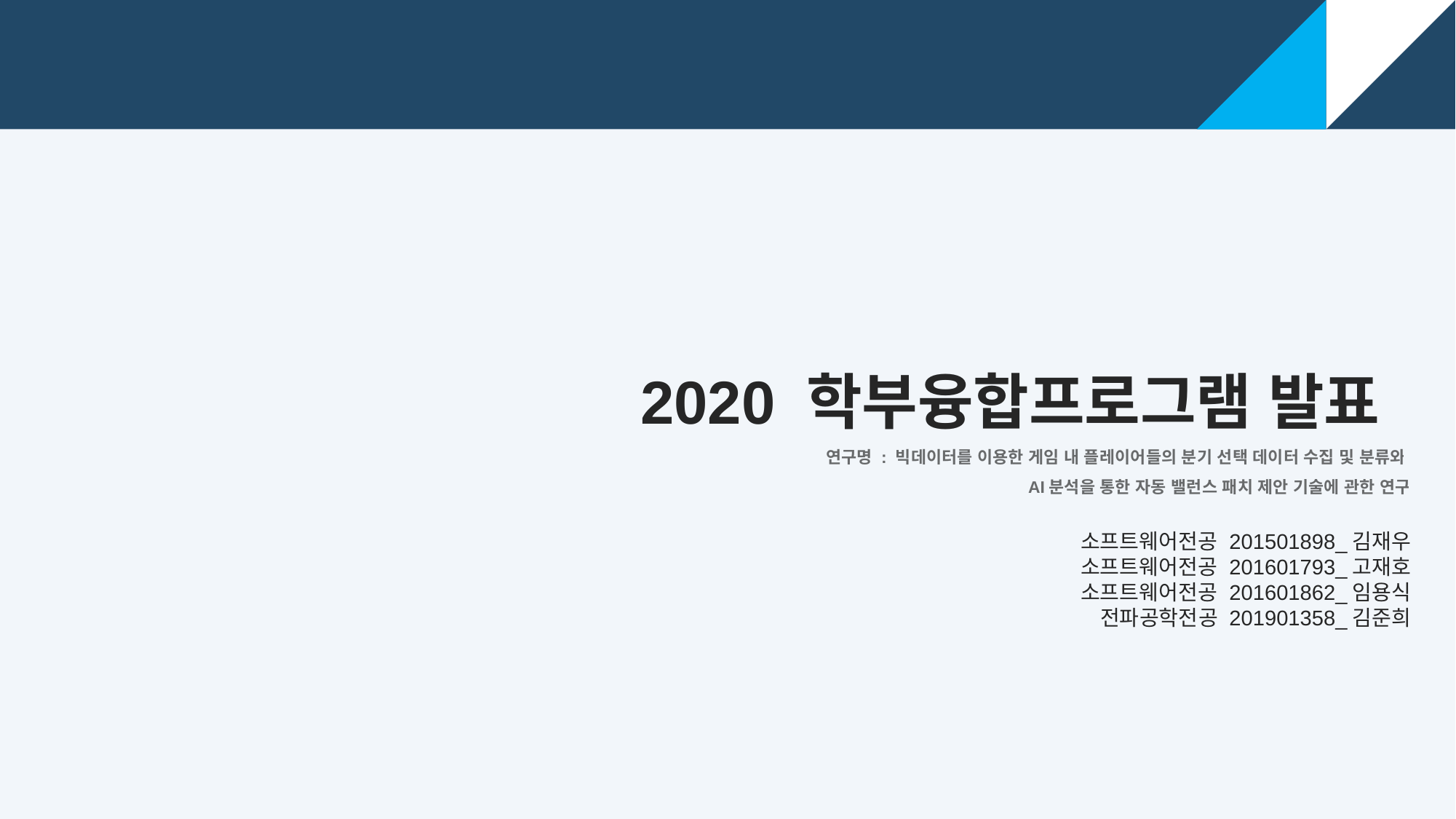

2020 학부융합프로그램 발표
연구명 : 빅데이터를 이용한 게임 내 플레이어들의 분기 선택 데이터 수집 및 분류와
AI분석을 통한 자동 밸런스 패치 제안 기술에 관한 연구
소프트웨어전공 201501898_김재우
소프트웨어전공 201601793_고재호
소프트웨어전공 201601862_임용식
전파공학전공 201901358_김준희